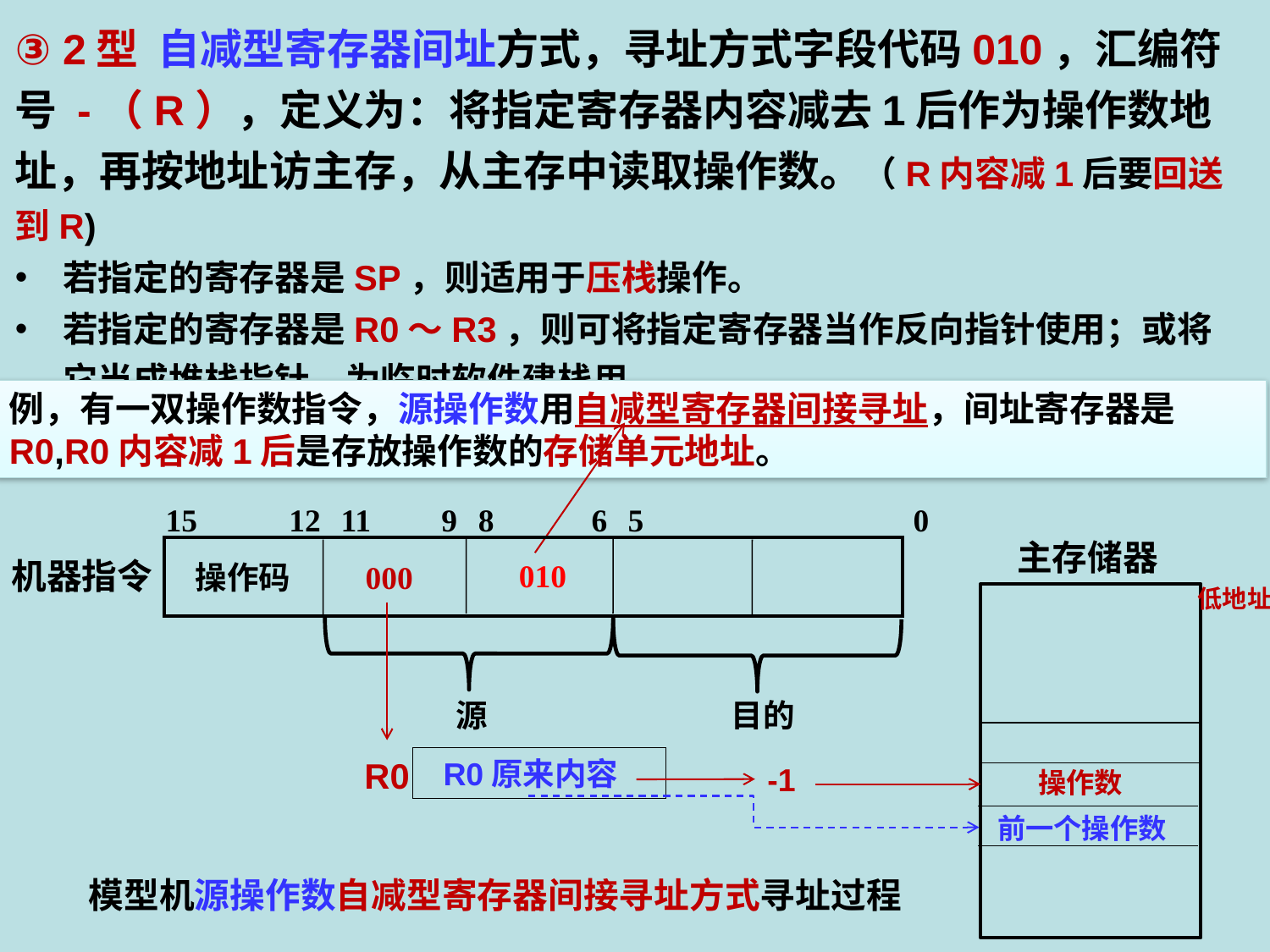

③ 2型  自减型寄存器间址方式，寻址方式字段代码010，汇编符号 -（R），定义为：将指定寄存器内容减去1后作为操作数地址，再按地址访主存，从主存中读取操作数。（R内容减1后要回送到R)
若指定的寄存器是SP，则适用于压栈操作。
若指定的寄存器是R0～R3，则可将指定寄存器当作反向指针使用；或将它当成堆栈指针，为临时软件建栈用。

例，有一双操作数指令，源操作数用自减型寄存器间接寻址，间址寄存器是R0,R0内容减1后是存放操作数的存储单元地址。
15
  12
11
  9
8
  6
  5
  0

主存储器

操作码

机器指令
010
000
低地址

源
目的
R0
  R0原来内容
-1
操作数
前一个操作数
模型机源操作数自减型寄存器间接寻址方式寻址过程